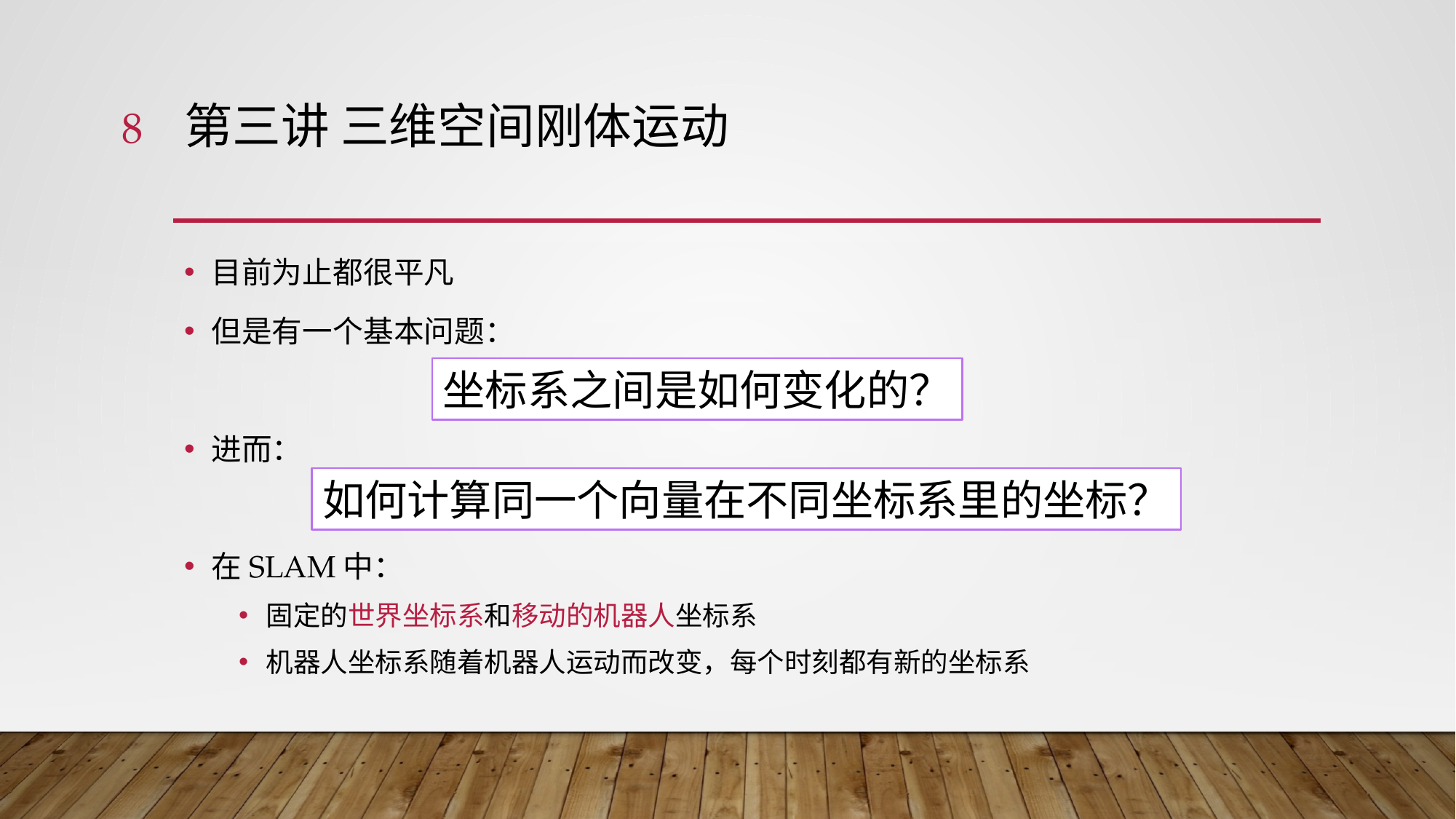

8
# 第三讲 三维空间刚体运动
目前为止都很平凡
但是有一个基本问题：

进而：

在SLAM中：
固定的世界坐标系和移动的机器人坐标系
机器人坐标系随着机器人运动而改变，每个时刻都有新的坐标系

坐标系之间是如何变化的？
如何计算同一个向量在不同坐标系里的坐标？